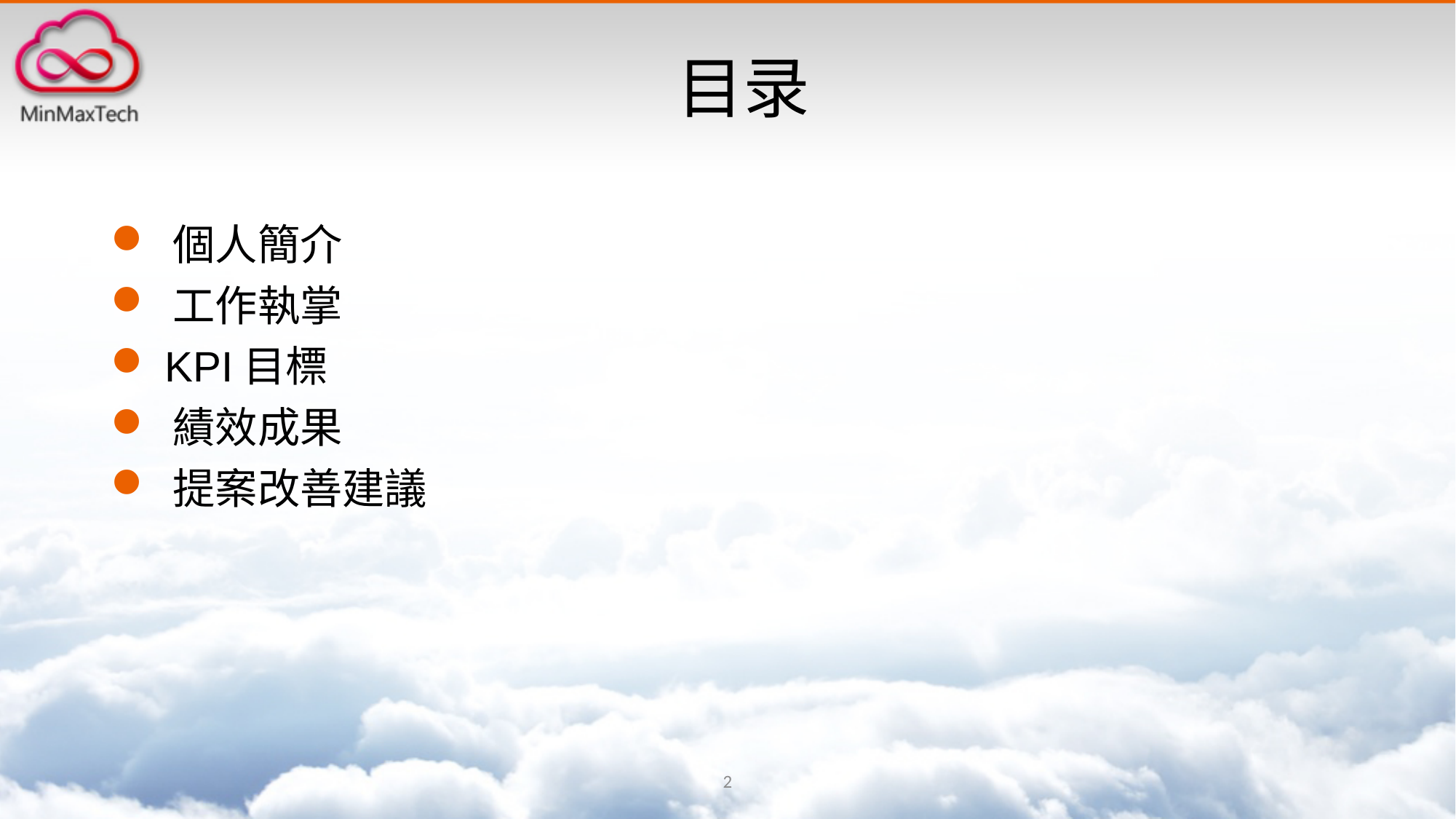

# 目录
 個人簡介
 工作執掌
 KPI目標
 績效成果
 提案改善建議
2